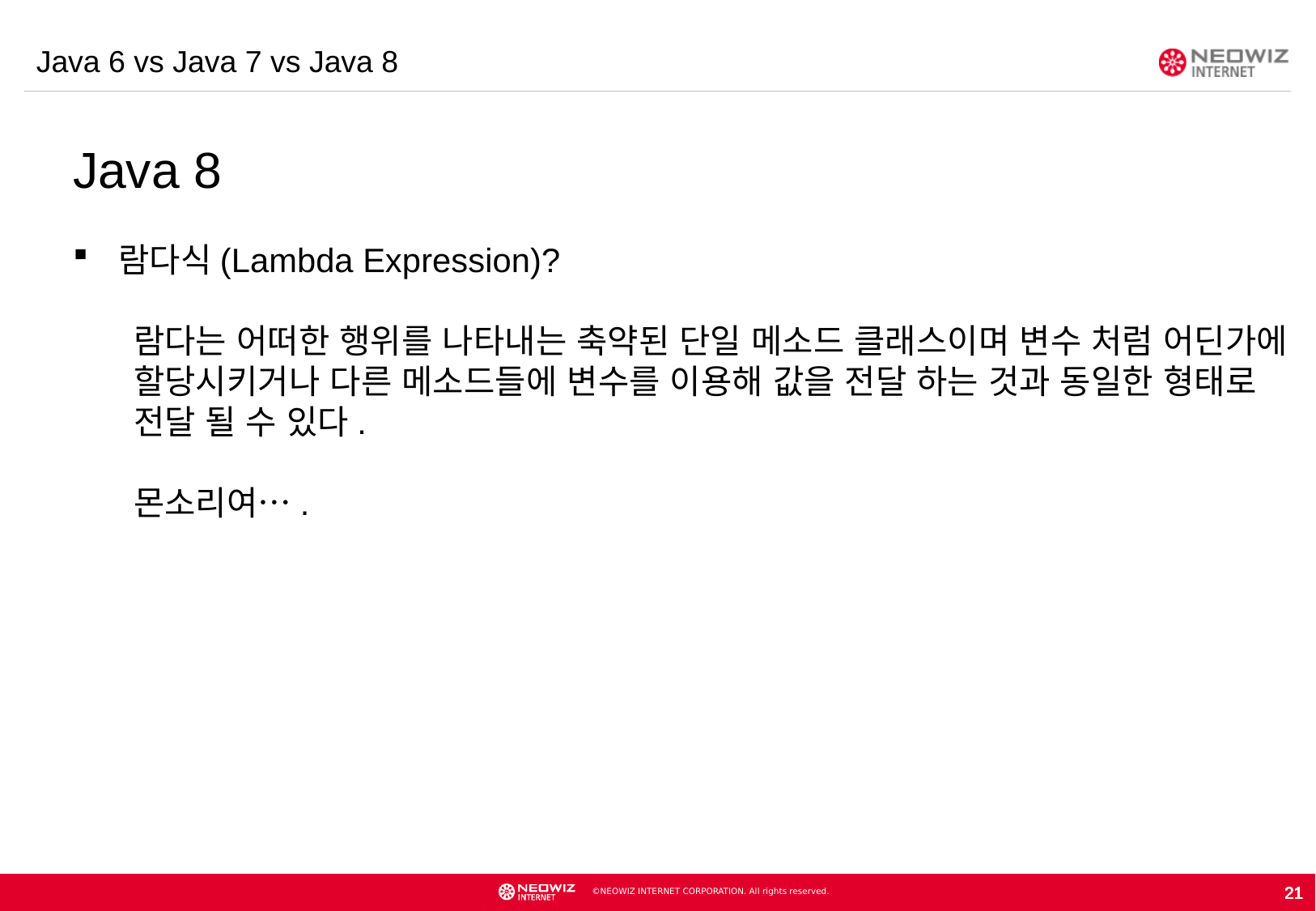

Java 6 vs Java 7 vs Java 8

Java 8

람다식(Lambda Expression)?

람다는 어떠한 행위를 나타내는 축약된 단일 메소드 클래스이며 변수 처럼 어딘가에 할당시키거나 다른 메소드들에 변수를 이용해 값을 전달 하는 것과 동일한 형태로 전달 될 수 있다.

몬소리여….
21
21
21
21
21
21
21
21
21
21
21
21
21